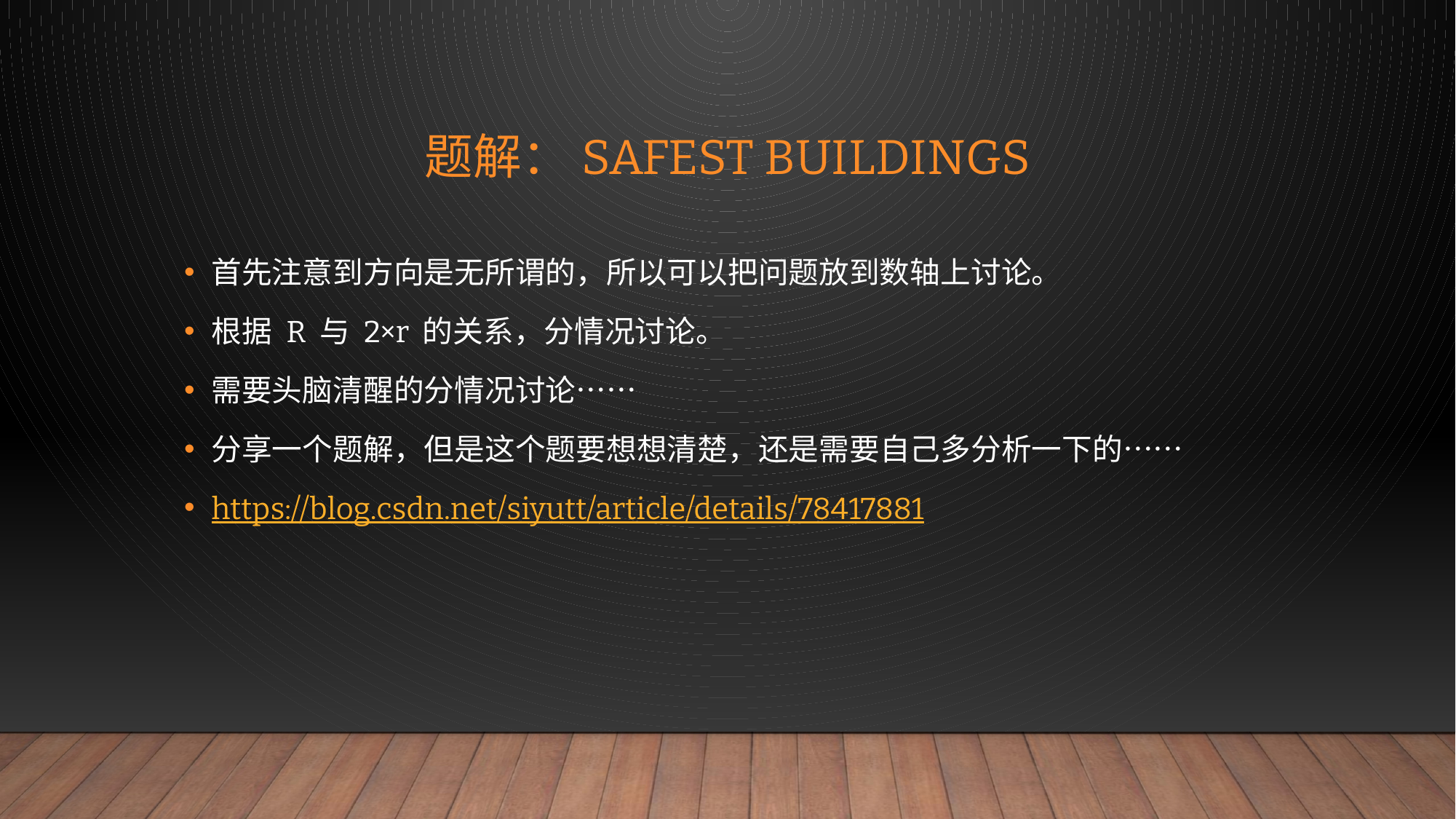

# 题解：Safest Buildings
首先注意到方向是无所谓的，所以可以把问题放到数轴上讨论。
根据 R 与 2×r 的关系，分情况讨论。
需要头脑清醒的分情况讨论……
分享一个题解，但是这个题要想想清楚，还是需要自己多分析一下的……
https://blog.csdn.net/siyutt/article/details/78417881